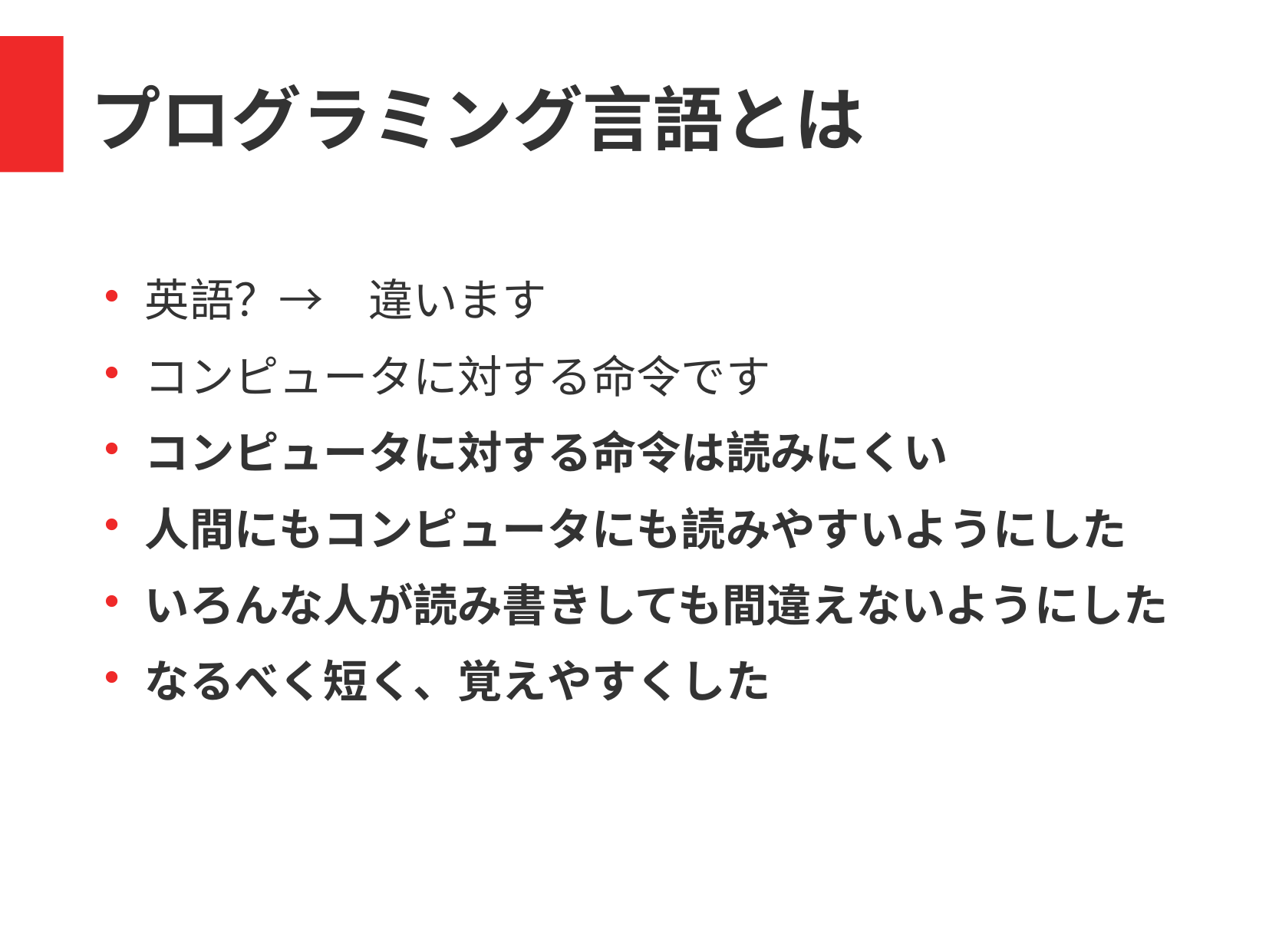

プログラミング言語とは
英語？→　違います
コンピュータに対する命令です
コンピュータに対する命令は読みにくい
人間にもコンピュータにも読みやすいようにした
いろんな人が読み書きしても間違えないようにした
なるべく短く、覚えやすくした